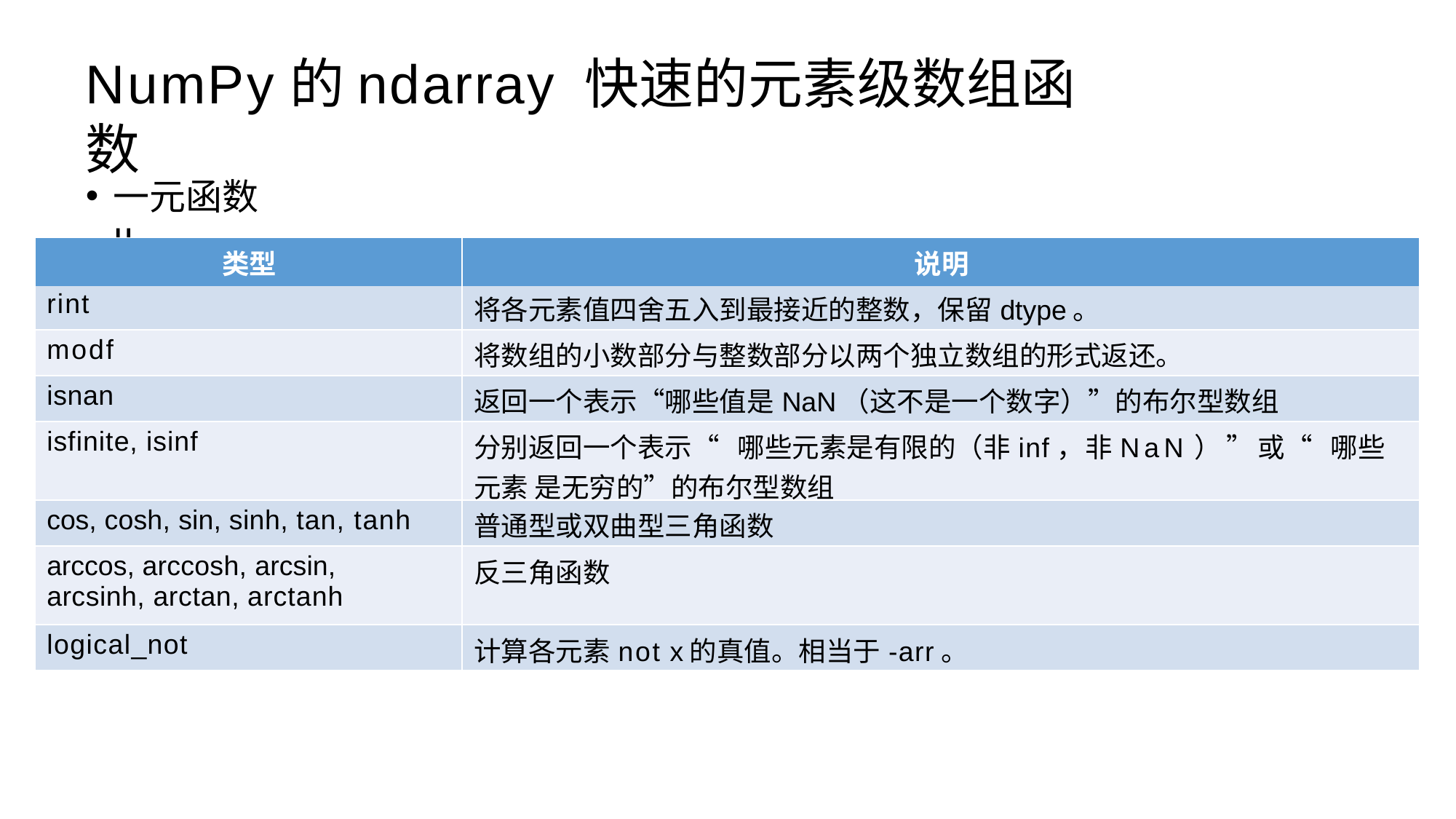

# NumPy的ndarray 快速的元素级数组函数
一元函数 II
| 类型 | 说明 |
| --- | --- |
| rint | 将各元素值四舍五入到最接近的整数，保留dtype。 |
| modf | 将数组的小数部分与整数部分以两个独立数组的形式返还。 |
| isnan | 返回一个表示“哪些值是NaN（这不是一个数字）”的布尔型数组 |
| isfinite, isinf | 分别返回一个表示“哪些元素是有限的（非inf，非NaN）”或“哪些元素 是无穷的”的布尔型数组 |
| cos, cosh, sin, sinh, tan, tanh | 普通型或双曲型三角函数 |
| arccos, arccosh, arcsin, arcsinh, arctan, arctanh | 反三角函数 |
| logical\_not | 计算各元素not x的真值。相当于-arr。 |